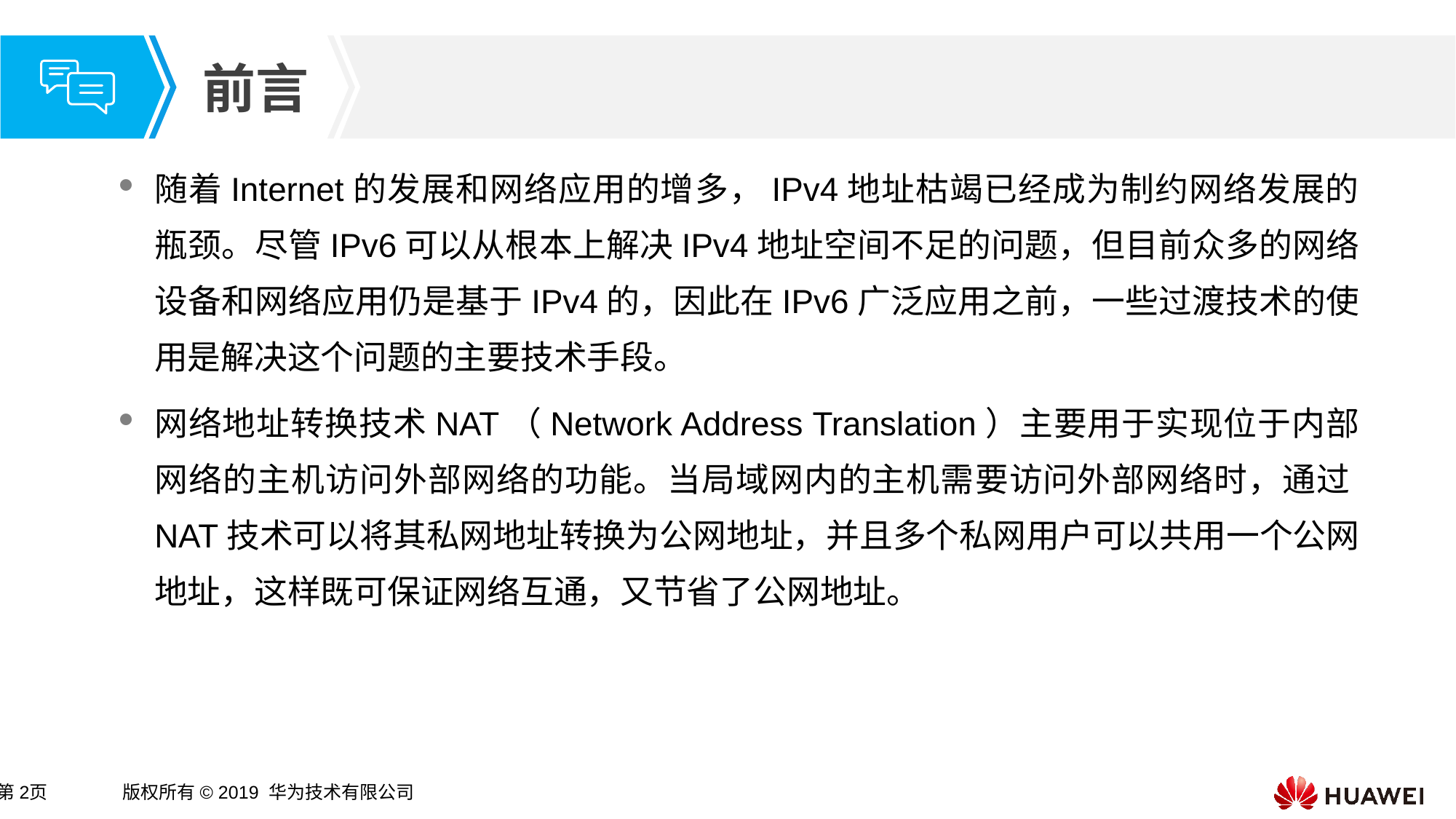

随着Internet的发展和网络应用的增多，IPv4地址枯竭已经成为制约网络发展的瓶颈。尽管IPv6可以从根本上解决IPv4地址空间不足的问题，但目前众多的网络设备和网络应用仍是基于IPv4的，因此在IPv6广泛应用之前，一些过渡技术的使用是解决这个问题的主要技术手段。
网络地址转换技术NAT（Network Address Translation）主要用于实现位于内部网络的主机访问外部网络的功能。当局域网内的主机需要访问外部网络时，通过NAT技术可以将其私网地址转换为公网地址，并且多个私网用户可以共用一个公网地址，这样既可保证网络互通，又节省了公网地址。